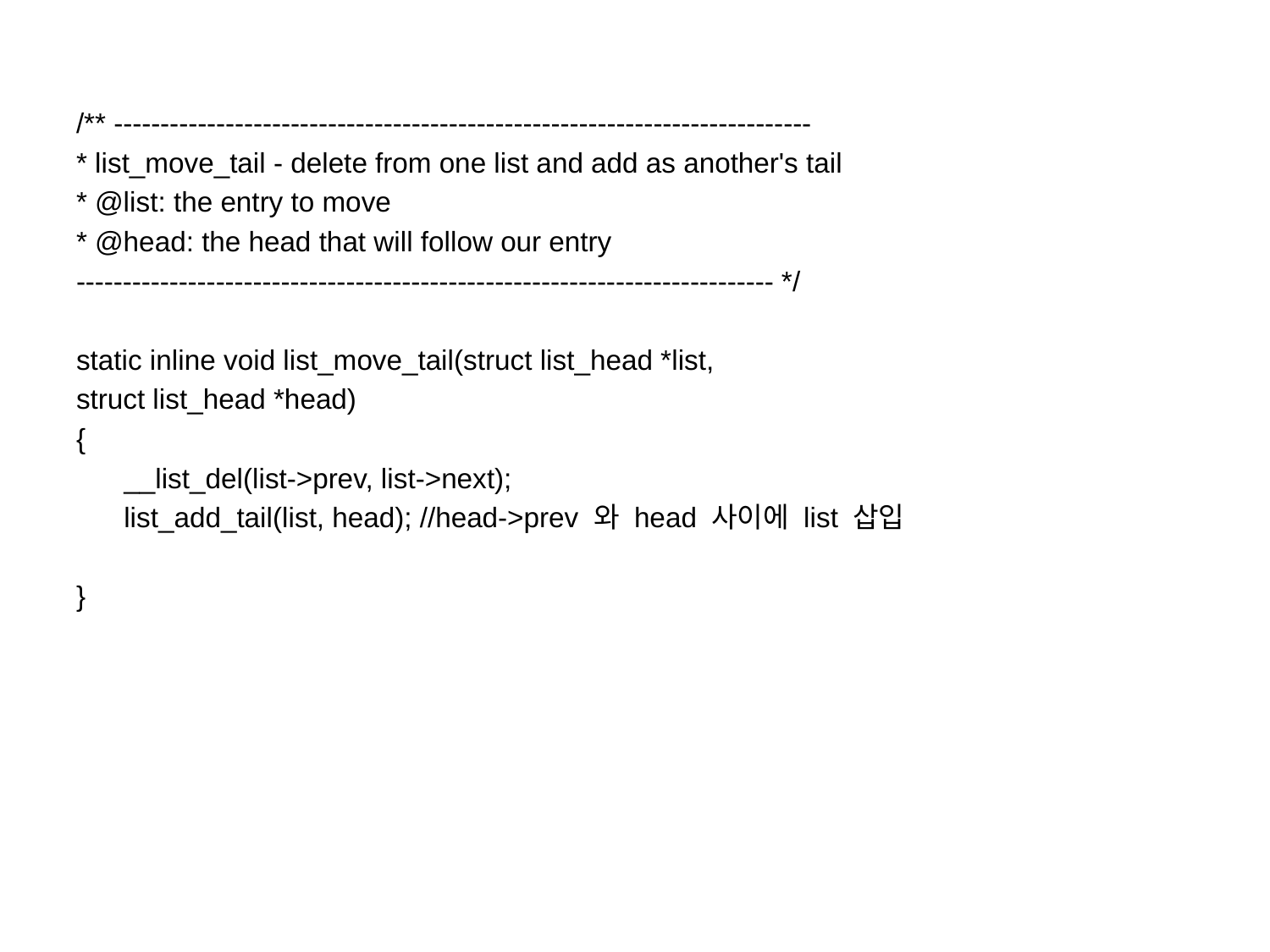

/** ---------------------------------------------------------------------------
* list_move_tail - delete from one list and add as another's tail
* @list: the entry to move
* @head: the head that will follow our entry
--------------------------------------------------------------------------- */

static inline void list_move_tail(struct list_head *list,
struct list_head *head)
{
	__list_del(list->prev, list->next);
	list_add_tail(list, head); //head->prev 와 head 사이에 list 삽입

}